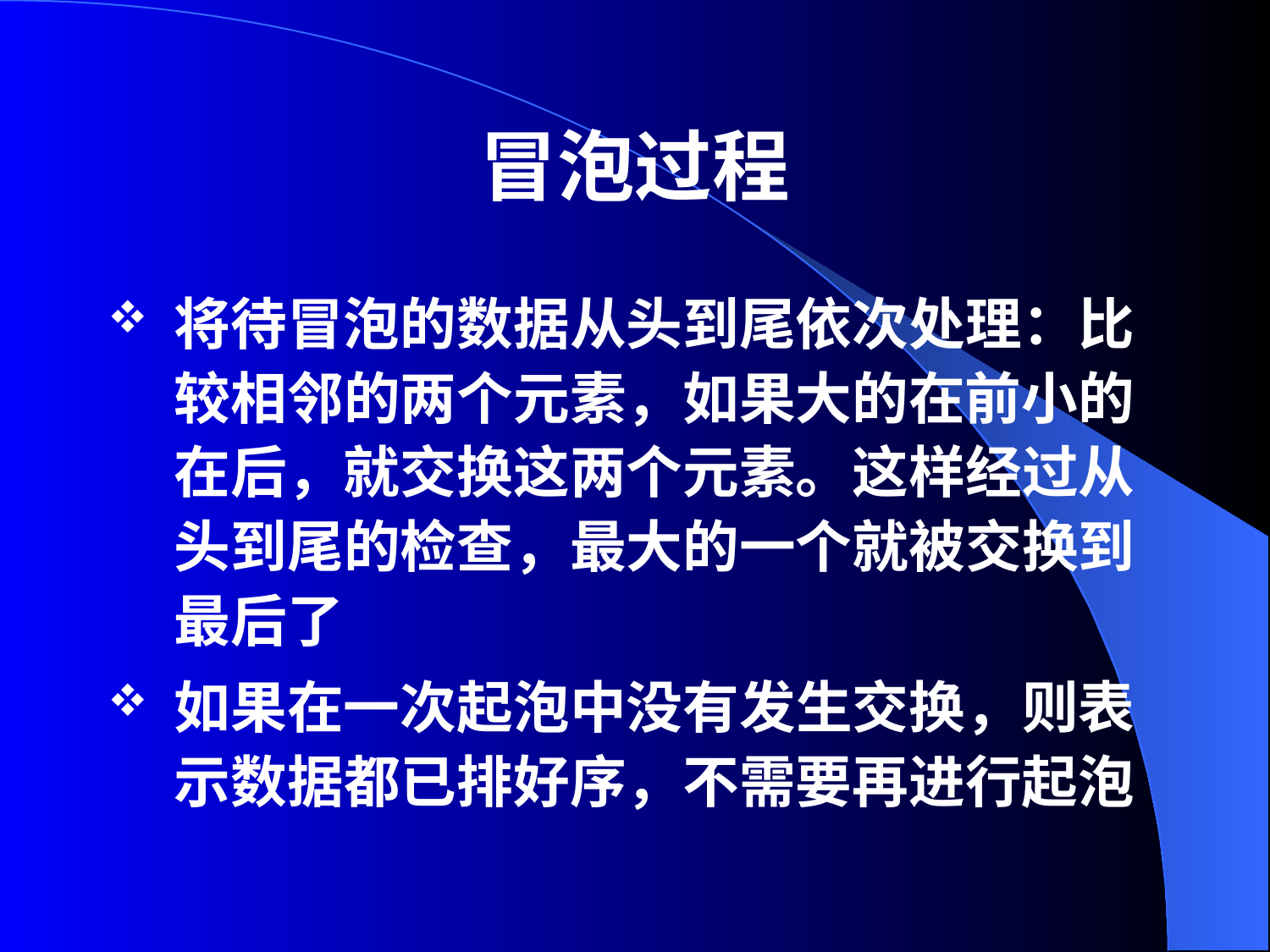

# 冒泡过程
将待冒泡的数据从头到尾依次处理：比较相邻的两个元素，如果大的在前小的在后，就交换这两个元素。这样经过从头到尾的检查，最大的一个就被交换到最后了
如果在一次起泡中没有发生交换，则表示数据都已排好序，不需要再进行起泡